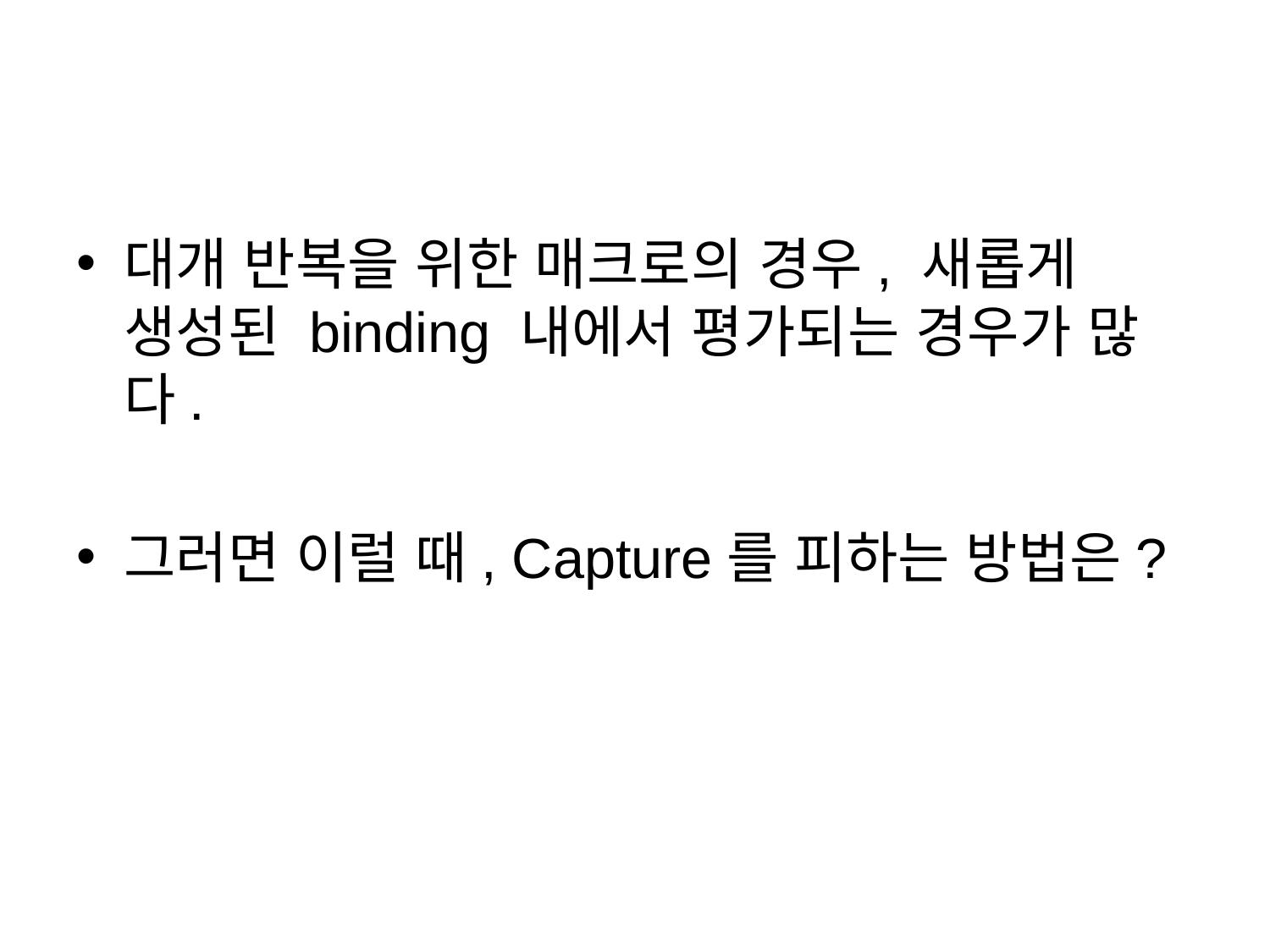

#
대개 반복을 위한 매크로의 경우, 새롭게 생성된 binding 내에서 평가되는 경우가 많다.

그러면 이럴 때, Capture를 피하는 방법은?